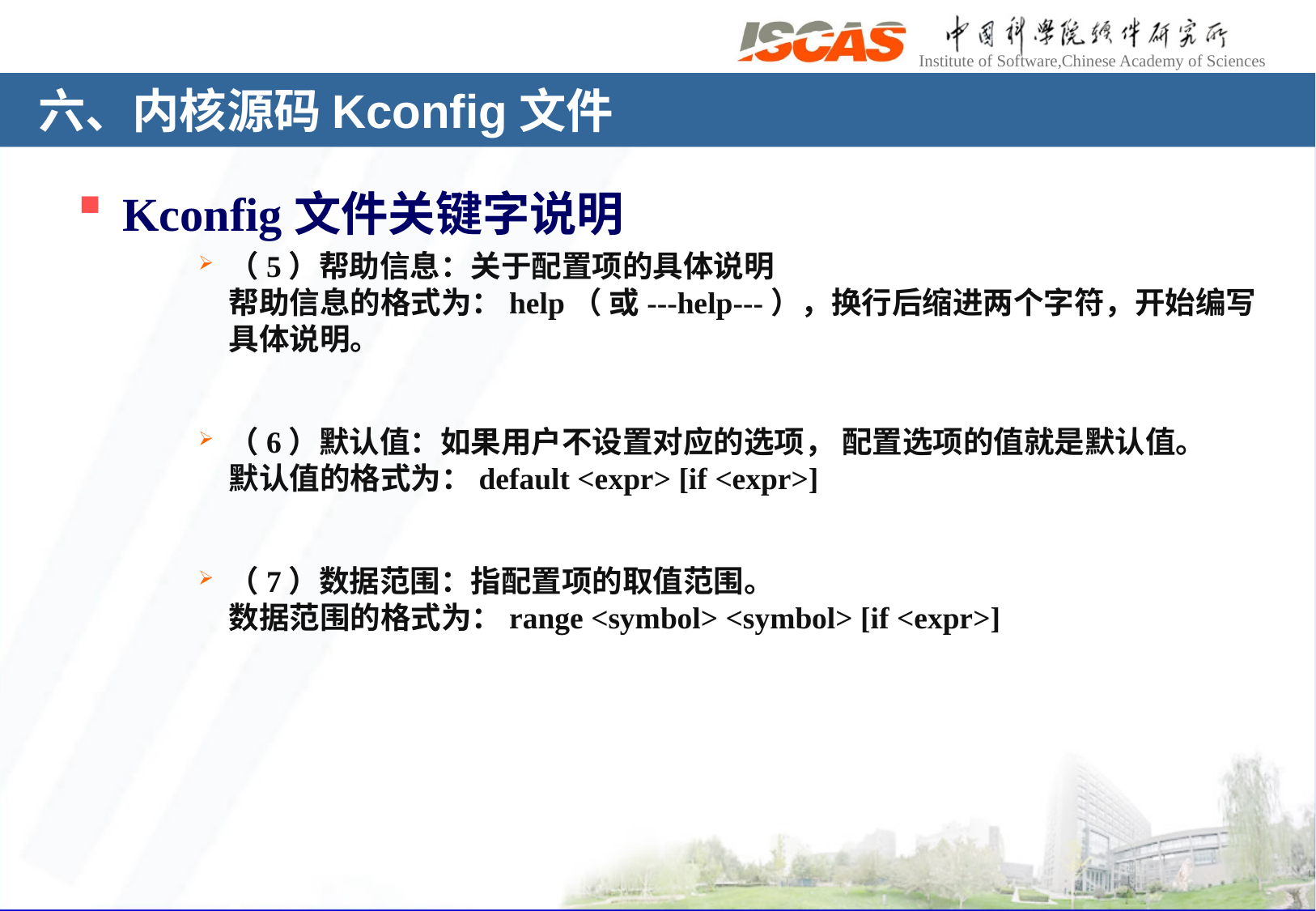

# 六、内核源码Kconfig文件
Kconfig文件关键字说明
（5）帮助信息：关于配置项的具体说明
帮助信息的格式为：help（ 或---help---），换行后缩进两个字符，开始编写具体说明。

（6）默认值：如果用户不设置对应的选项， 配置选项的值就是默认值。
默认值的格式为：default <expr> [if <expr>]

（7）数据范围：指配置项的取值范围。
数据范围的格式为：range <symbol> <symbol> [if <expr>]